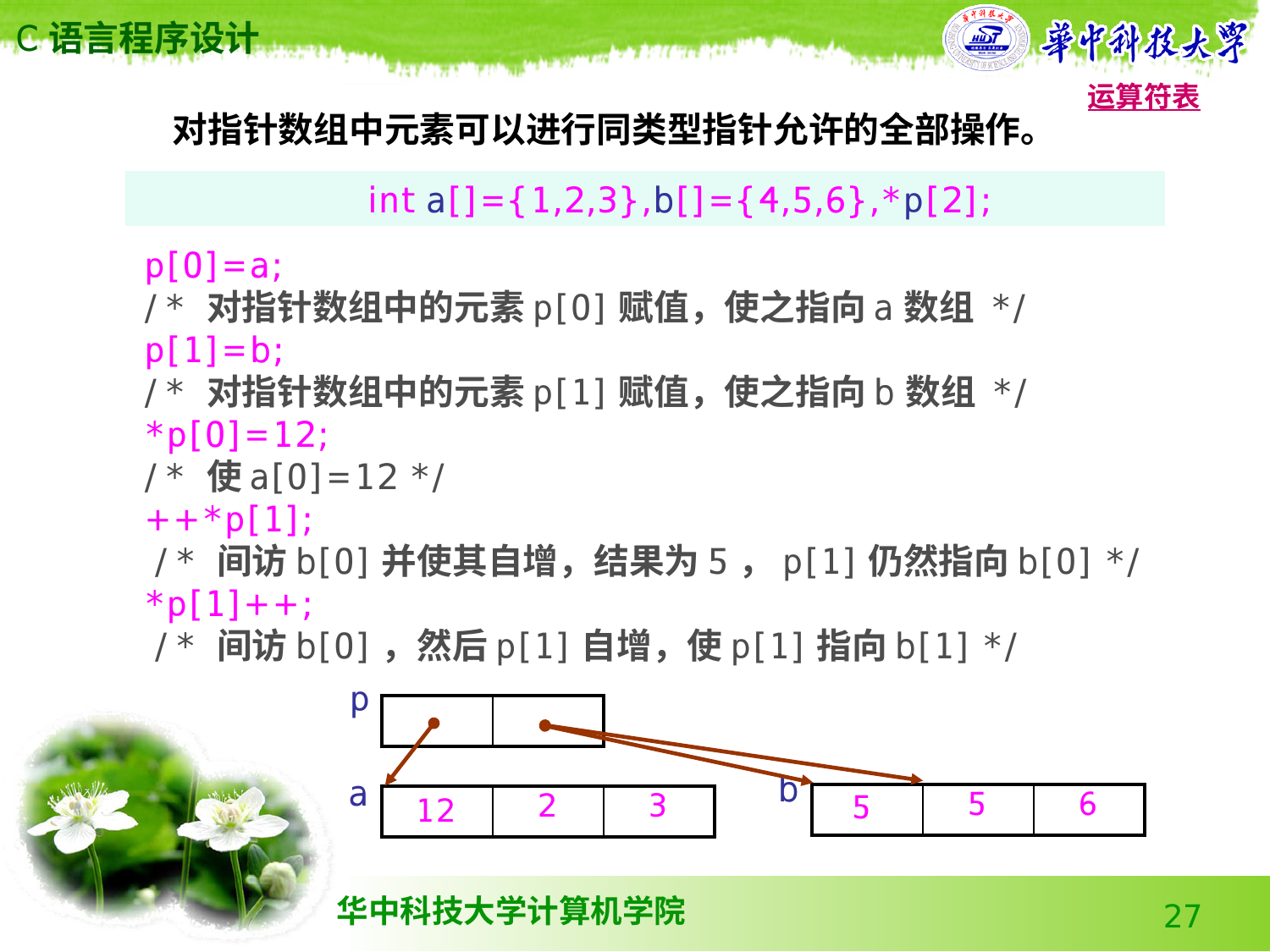

运算符表
       对指针数组中元素可以进行同类型指针允许的全部操作。
       int a[]={1,2,3},b[]={4,5,6},*p[2];
p[0]=a;
/* 对指针数组中的元素p[0]赋值，使之指向a数组 */
p[1]=b;
/* 对指针数组中的元素p[1]赋值，使之指向b数组 */
*p[0]=12;
/* 使a[0]=12 */
++*p[1];
 /* 间访b[0]并使其自增，结果为5，p[1]仍然指向b[0] */
*p[1]++;
 /* 间访b[0]，然后p[1]自增，使p[1]指向b[1] */
p
|  |  |
| --- | --- |

b
a
| 4 | 5 | 6 |
| --- | --- | --- |
| 1 | 2 | 3 |
| --- | --- | --- |
5
12
27